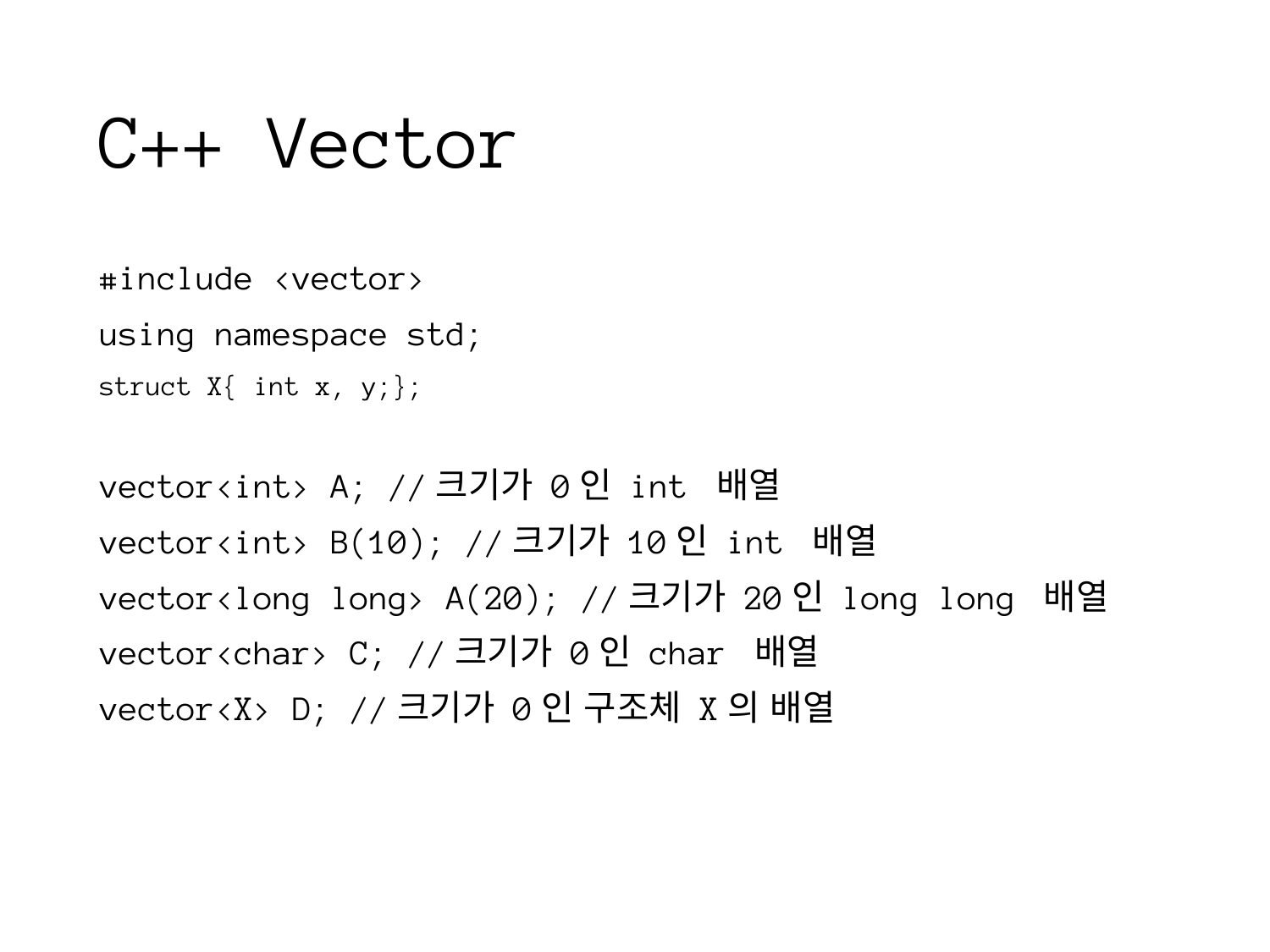

# C++ Vector
#include <vector>
using namespace std;
struct X{ int x, y;};

vector<int> A; //크기가 0인 int 배열
vector<int> B(10); //크기가 10인 int 배열
vector<long long> A(20); //크기가 20인 long long 배열
vector<char> C; //크기가 0인 char 배열
vector<X> D; //크기가 0인 구조체 X의 배열